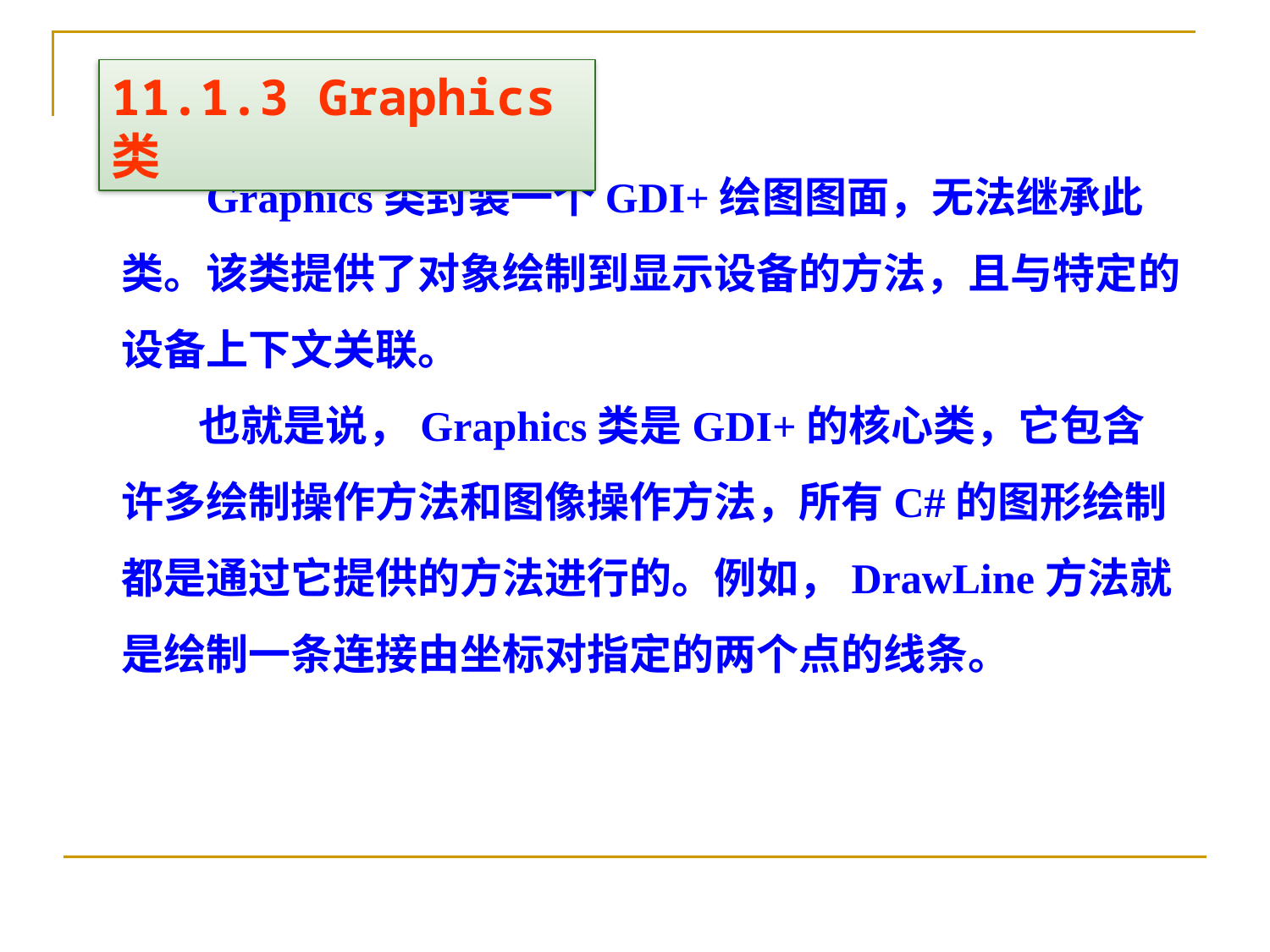

11.1.3 Graphics类
        Graphics类封装一个GDI+绘图图面，无法继承此类。该类提供了对象绘制到显示设备的方法，且与特定的设备上下文关联。
       也就是说，Graphics类是GDI+的核心类，它包含许多绘制操作方法和图像操作方法，所有C#的图形绘制都是通过它提供的方法进行的。例如，DrawLine方法就是绘制一条连接由坐标对指定的两个点的线条。